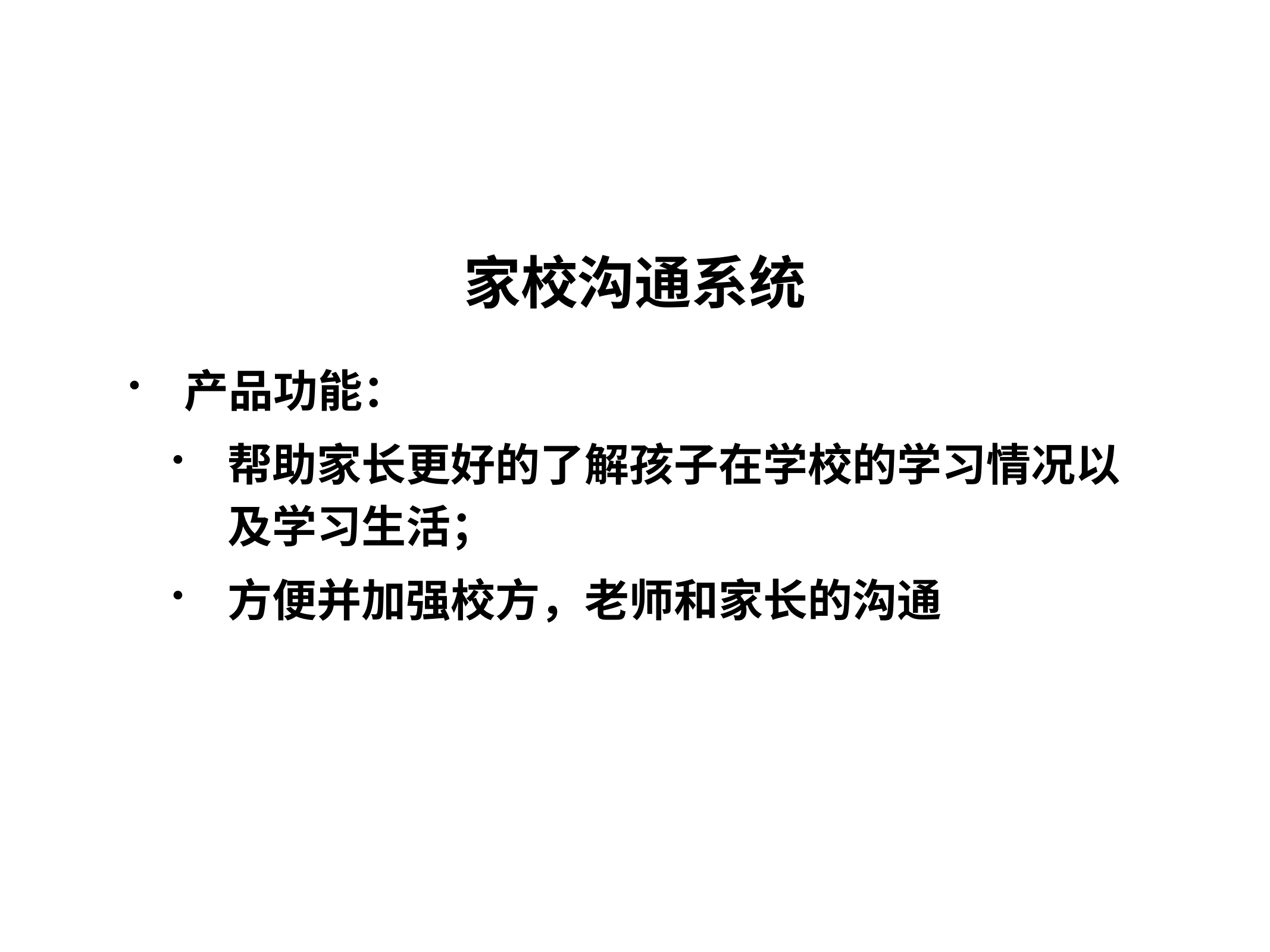

# 家校沟通系统
产品功能：
帮助家长更好的了解孩子在学校的学习情况以及学习生活；
方便并加强校方，老师和家长的沟通